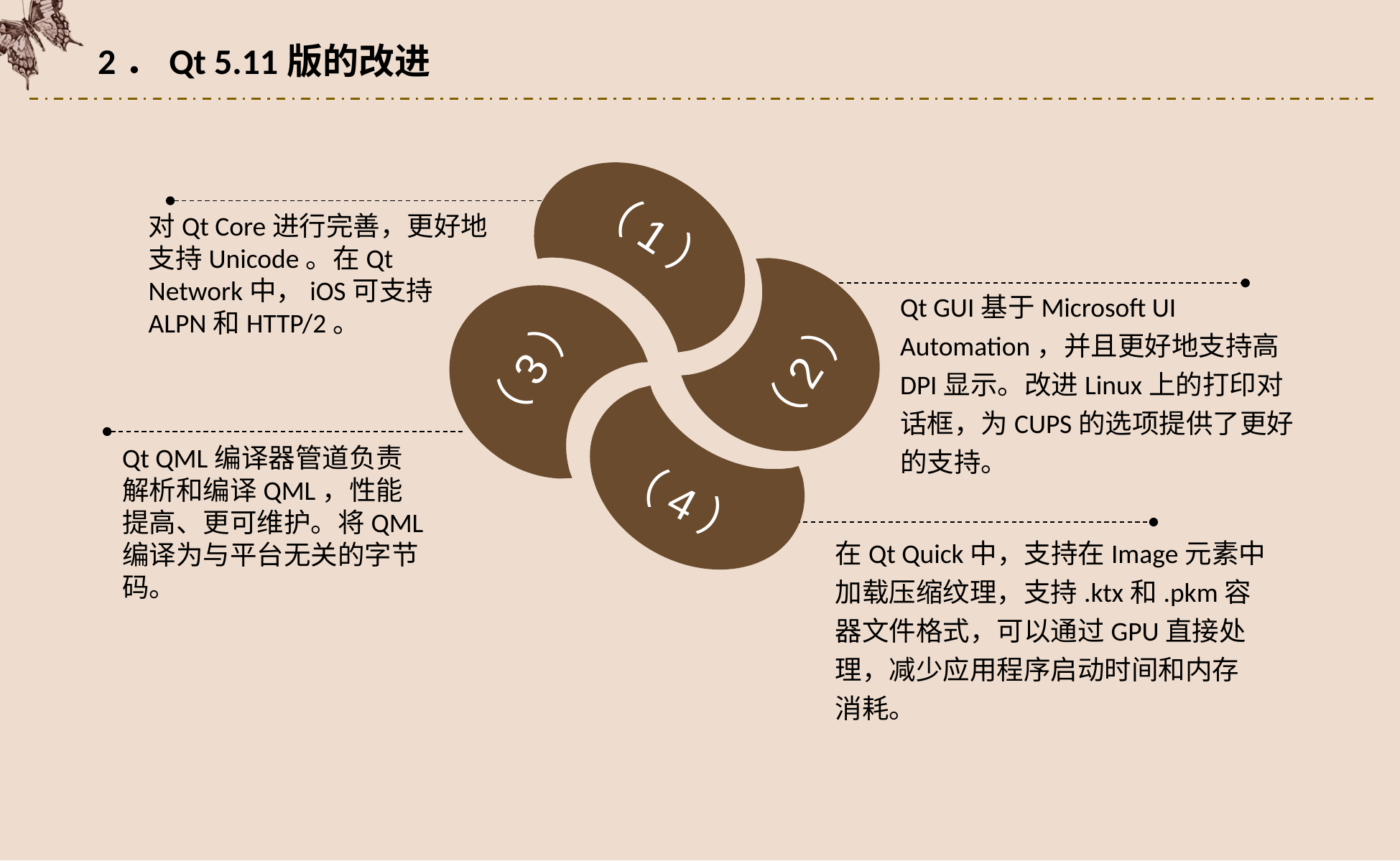

2．Qt 5.11版的改进
（1）
对Qt Core进行完善，更好地支持Unicode。在Qt Network中，iOS可支持ALPN和HTTP/2。
（2）
Qt GUI基于Microsoft UI Automation，并且更好地支持高DPI显示。改进Linux上的打印对话框，为CUPS的选项提供了更好的支持。
（3）
（4）
Qt QML编译器管道负责解析和编译QML，性能提高、更可维护。将QML编译为与平台无关的字节码。
在Qt Quick中，支持在Image元素中加载压缩纹理，支持.ktx和.pkm容器文件格式，可以通过GPU直接处理，减少应用程序启动时间和内存消耗。